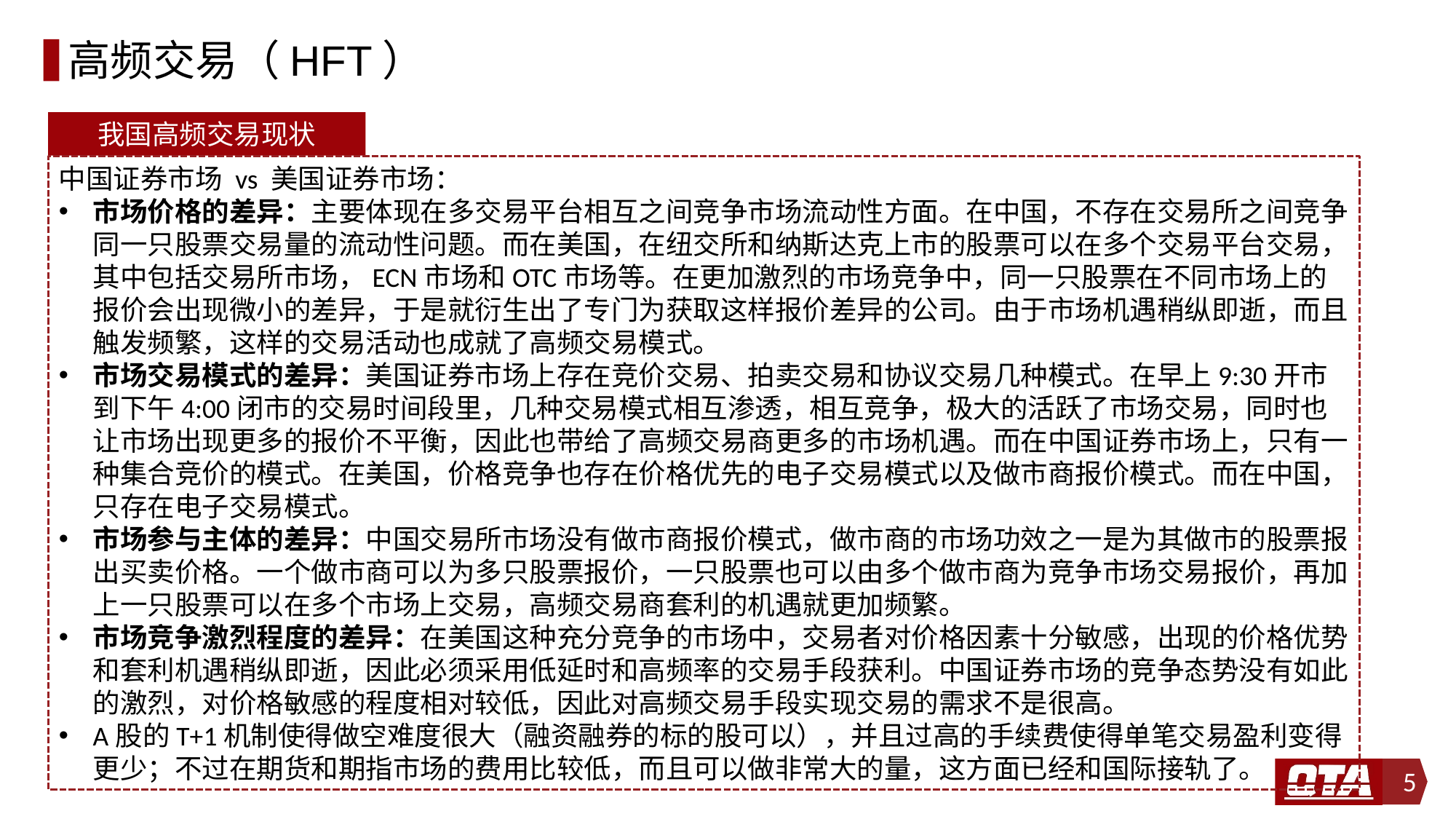

# 高频交易（HFT）
我国高频交易现状
中国证券市场 vs 美国证券市场：
市场价格的差异：主要体现在多交易平台相互之间竞争市场流动性方面。在中国，不存在交易所之间竞争同一只股票交易量的流动性问题。而在美国，在纽交所和纳斯达克上市的股票可以在多个交易平台交易，其中包括交易所市场，ECN市场和OTC市场等。在更加激烈的市场竞争中，同一只股票在不同市场上的报价会出现微小的差异，于是就衍生出了专门为获取这样报价差异的公司。由于市场机遇稍纵即逝，而且触发频繁，这样的交易活动也成就了高频交易模式。
市场交易模式的差异：美国证券市场上存在竞价交易、拍卖交易和协议交易几种模式。在早上9:30开市到下午4:00闭市的交易时间段里，几种交易模式相互渗透，相互竞争，极大的活跃了市场交易，同时也让市场出现更多的报价不平衡，因此也带给了高频交易商更多的市场机遇。而在中国证券市场上，只有一种集合竞价的模式。在美国，价格竞争也存在价格优先的电子交易模式以及做市商报价模式。而在中国，只存在电子交易模式。
市场参与主体的差异：中国交易所市场没有做市商报价模式，做市商的市场功效之一是为其做市的股票报出买卖价格。一个做市商可以为多只股票报价，一只股票也可以由多个做市商为竞争市场交易报价，再加上一只股票可以在多个市场上交易，高频交易商套利的机遇就更加频繁。
市场竞争激烈程度的差异：在美国这种充分竞争的市场中，交易者对价格因素十分敏感，出现的价格优势和套利机遇稍纵即逝，因此必须采用低延时和高频率的交易手段获利。中国证券市场的竞争态势没有如此的激烈，对价格敏感的程度相对较低，因此对高频交易手段实现交易的需求不是很高。
A股的T+1机制使得做空难度很大（融资融券的标的股可以），并且过高的手续费使得单笔交易盈利变得更少；不过在期货和期指市场的费用比较低，而且可以做非常大的量，这方面已经和国际接轨了。
5